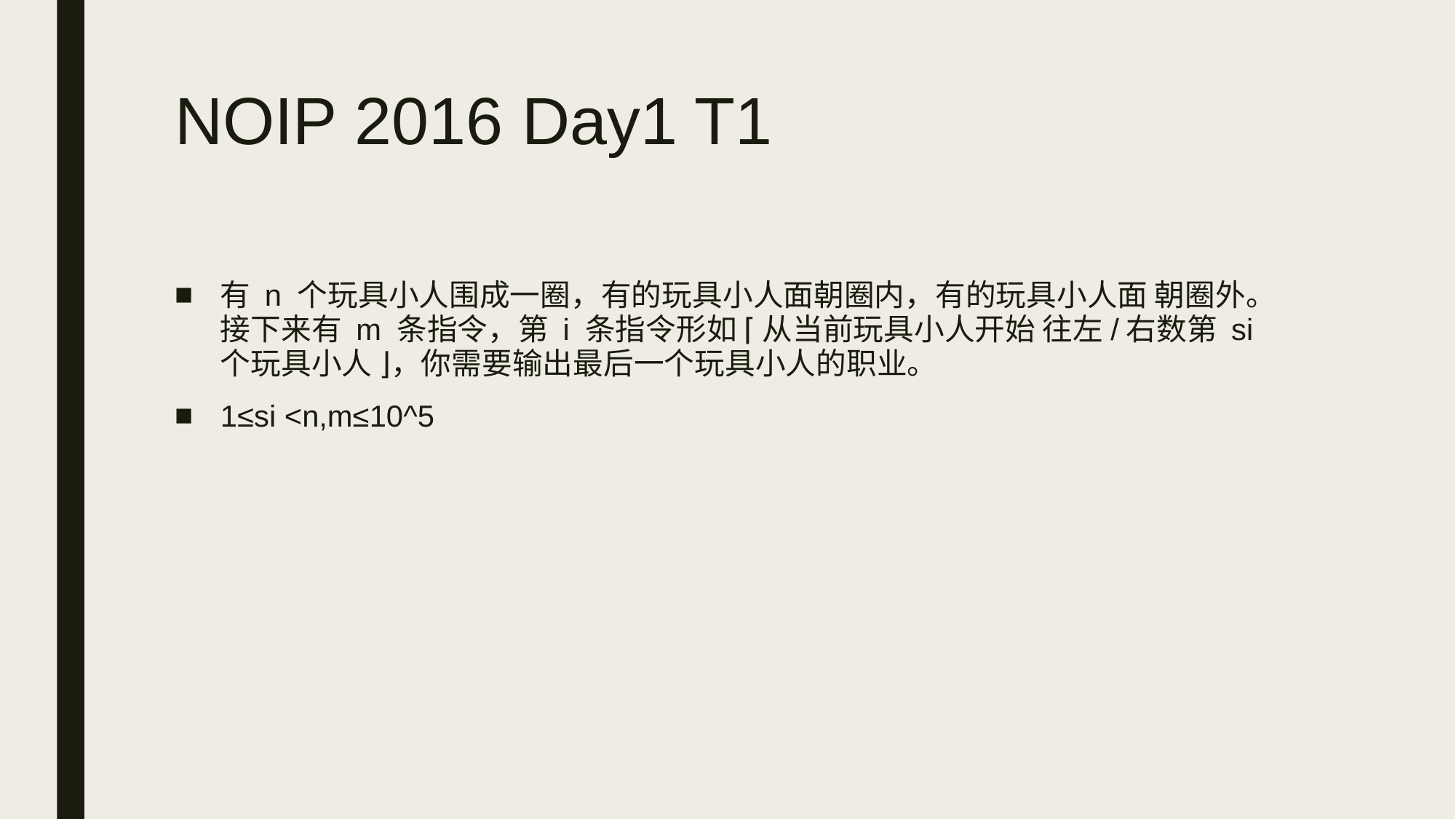

# NOIP 2016 Day1 T1
有 n 个玩具小人围成一圈，有的玩具小人面朝圈内，有的玩具小人面 朝圈外。接下来有 m 条指令，第 i 条指令形如 ⌈ 从当前玩具小人开始 往左/右数第 si 个玩具小人 ⌋，你需要输出最后一个玩具小人的职业。
1≤si <n,m≤10^5